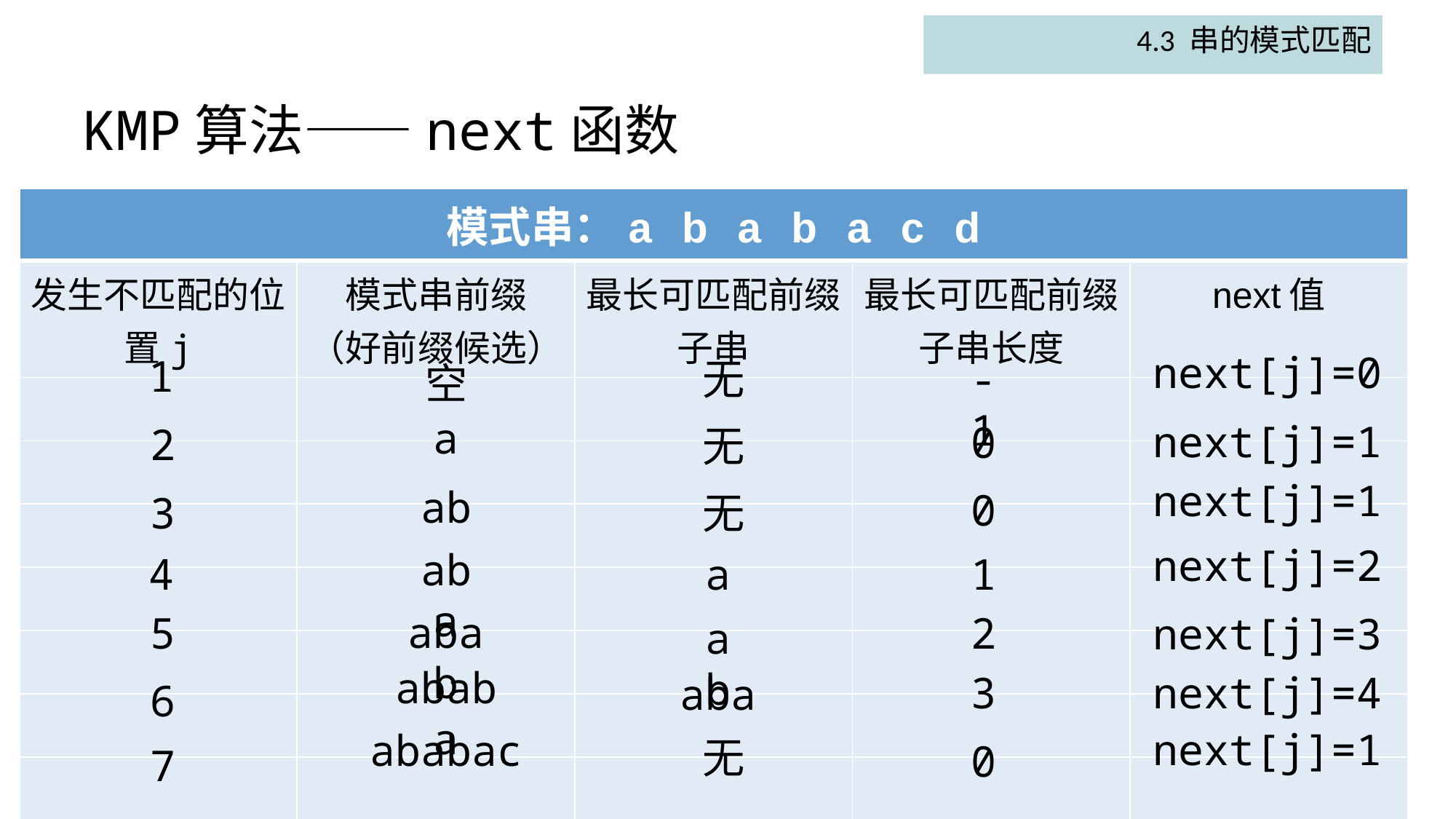

4.3 串的模式匹配

# KMP算法——next函数
| 模式串：a b a b a c d | 模式串：a b a b a c d |  |  |  |
| --- | --- | --- | --- | --- |
| 发生不匹配的位置j | 模式串前缀 （好前缀候选） | 最长可匹配前缀子串 | 最长可匹配前缀子串长度 | next值 |
|  |  |  |  |  |
|  |  |  |  |  |
|  |  |  |  |  |
|  |  |  |  |  |
|  |  |  |  |  |
|  |  |  |  |  |
|  |  |  |  |  |
next[j]=0
1
无
-1
空
a
next[j]=1
0
2
无
next[j]=1
ab
0
3
无
next[j]=2
aba
4
a
1
abab
5
2
next[j]=3
ab
ababa
3
next[j]=4
aba
6
next[j]=1
ababac
无
0
7